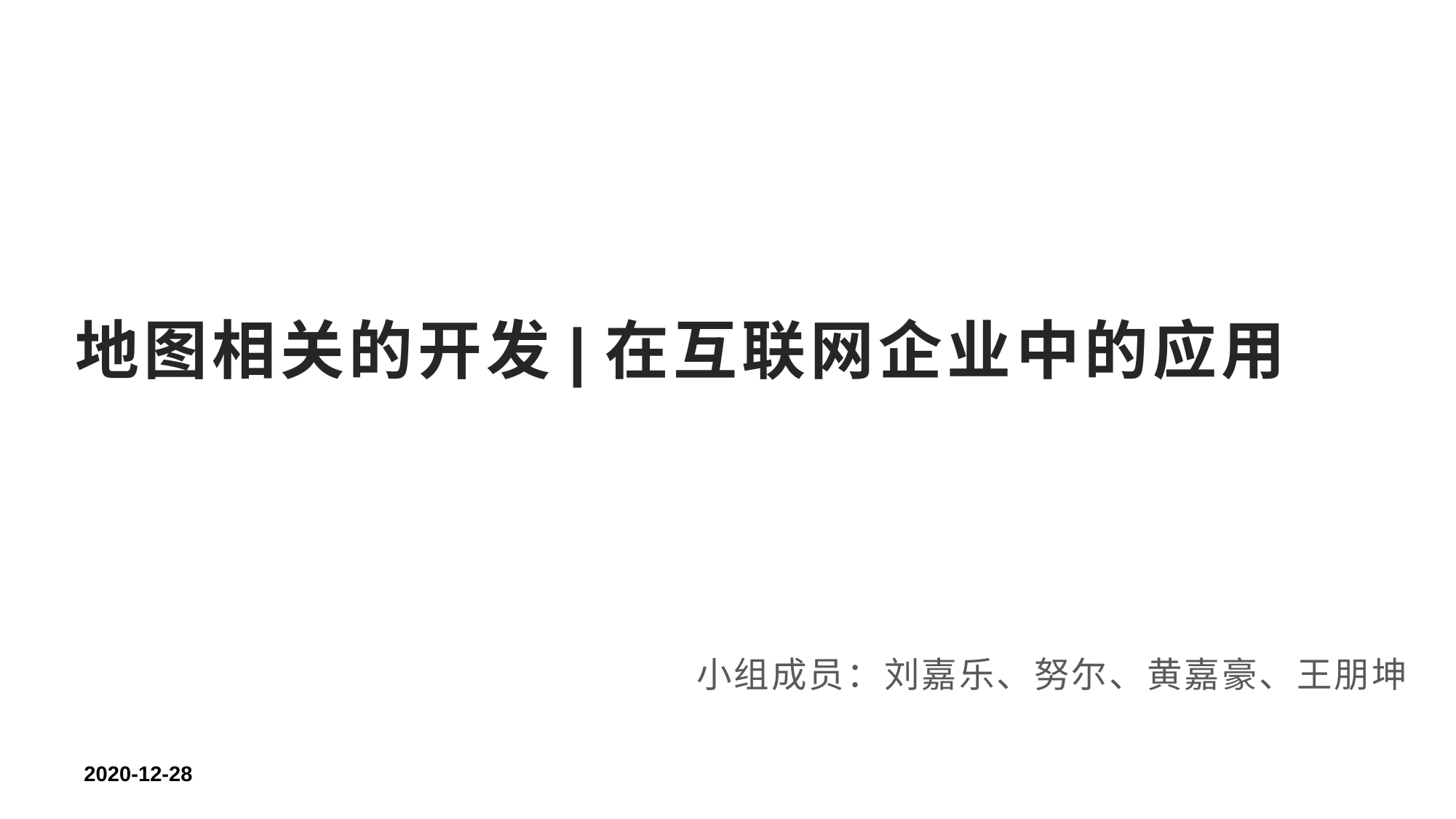

# 地图相关的开发|在互联网企业中的应用
小组成员：刘嘉乐、努尔、黄嘉豪、王朋坤

2020-12-28